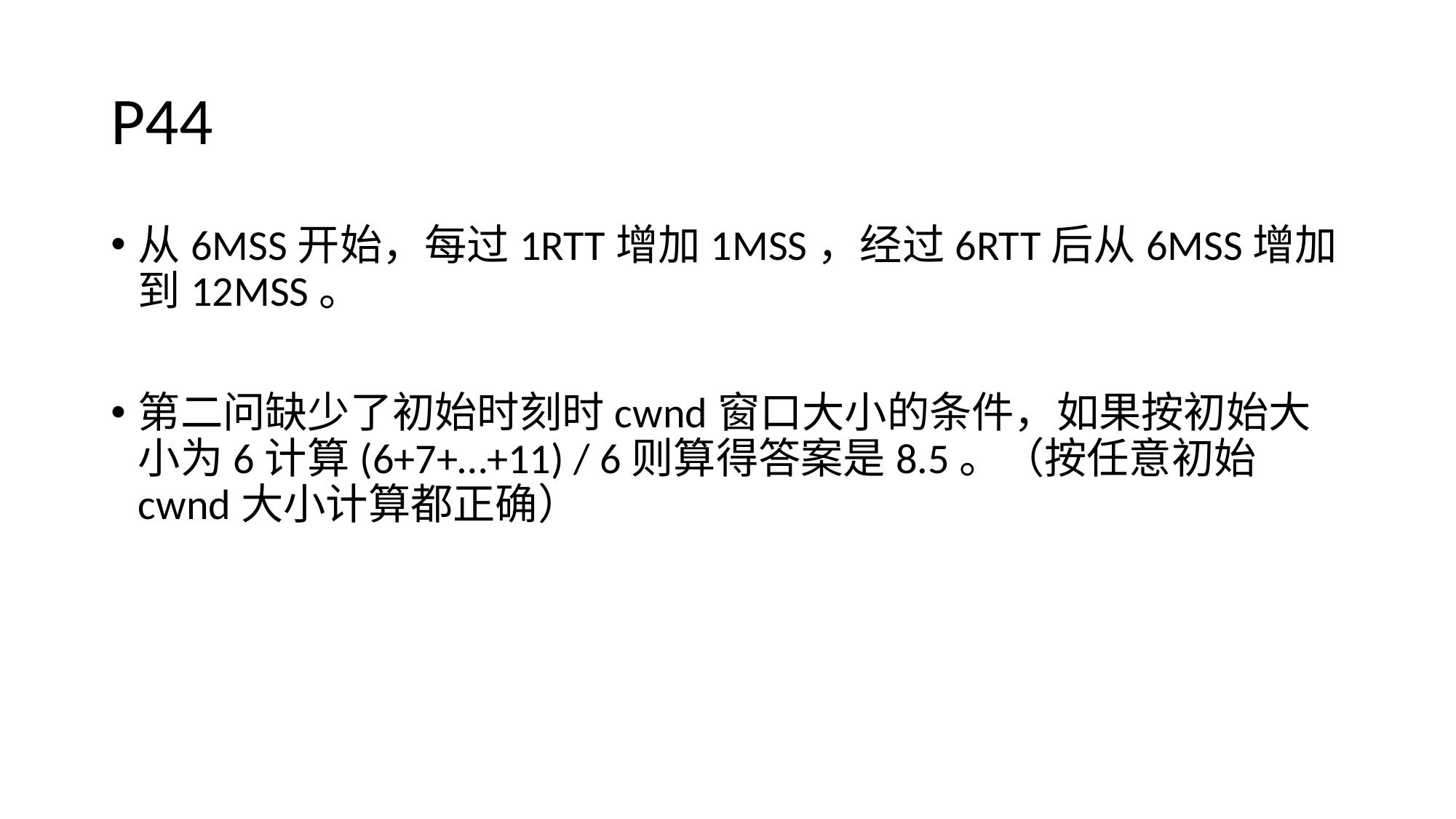

# P44
从6MSS开始，每过1RTT增加1MSS，经过6RTT后从6MSS增加到12MSS。

第二问缺少了初始时刻时cwnd窗口大小的条件，如果按初始大小为6计算(6+7+…+11) / 6则算得答案是8.5。（按任意初始cwnd大小计算都正确）